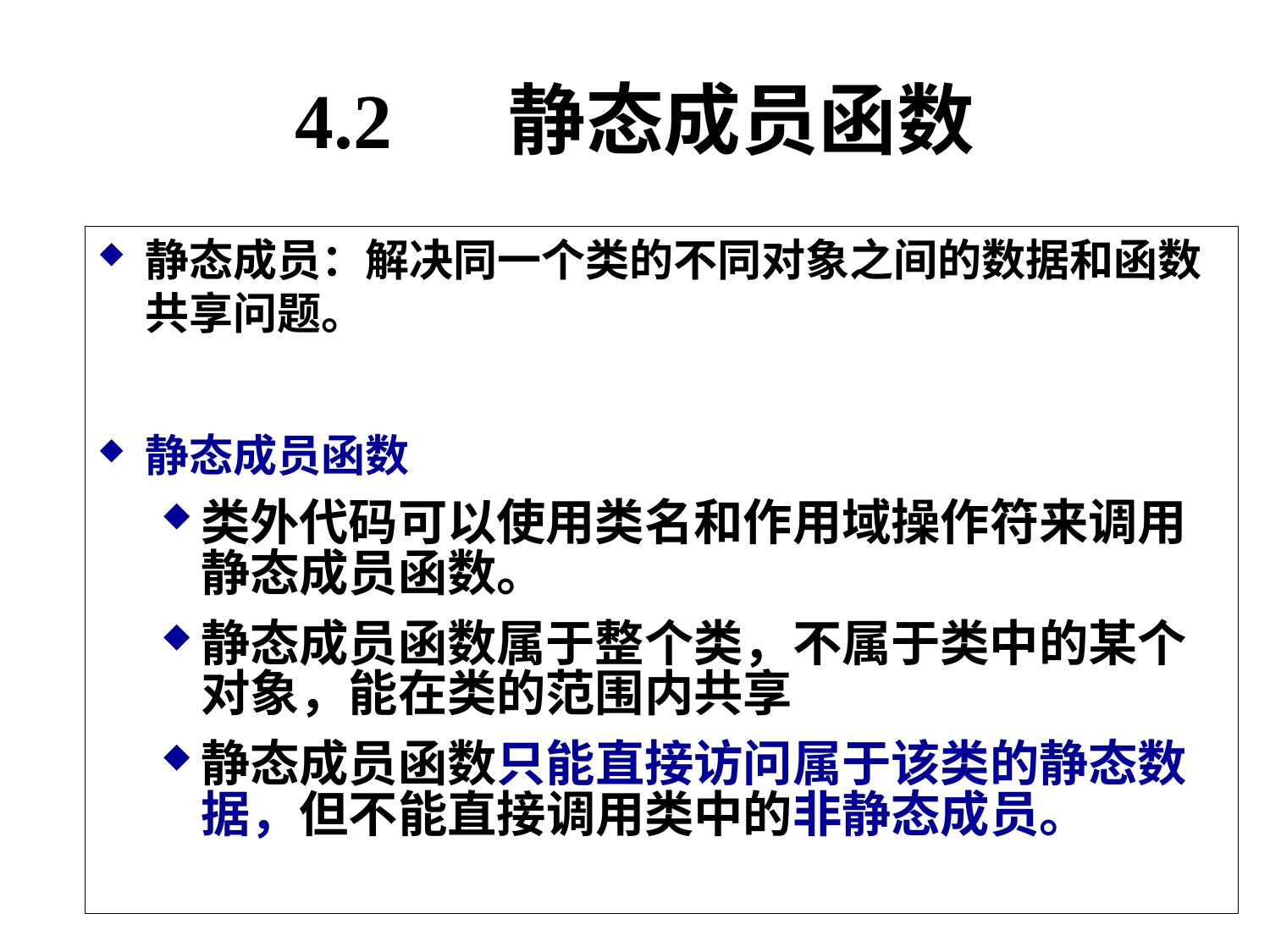

# 4.2     静态成员函数
静态成员：解决同一个类的不同对象之间的数据和函数共享问题。

静态成员函数
类外代码可以使用类名和作用域操作符来调用静态成员函数。
静态成员函数属于整个类，不属于类中的某个对象，能在类的范围内共享
静态成员函数只能直接访问属于该类的静态数据，但不能直接调用类中的非静态成员。